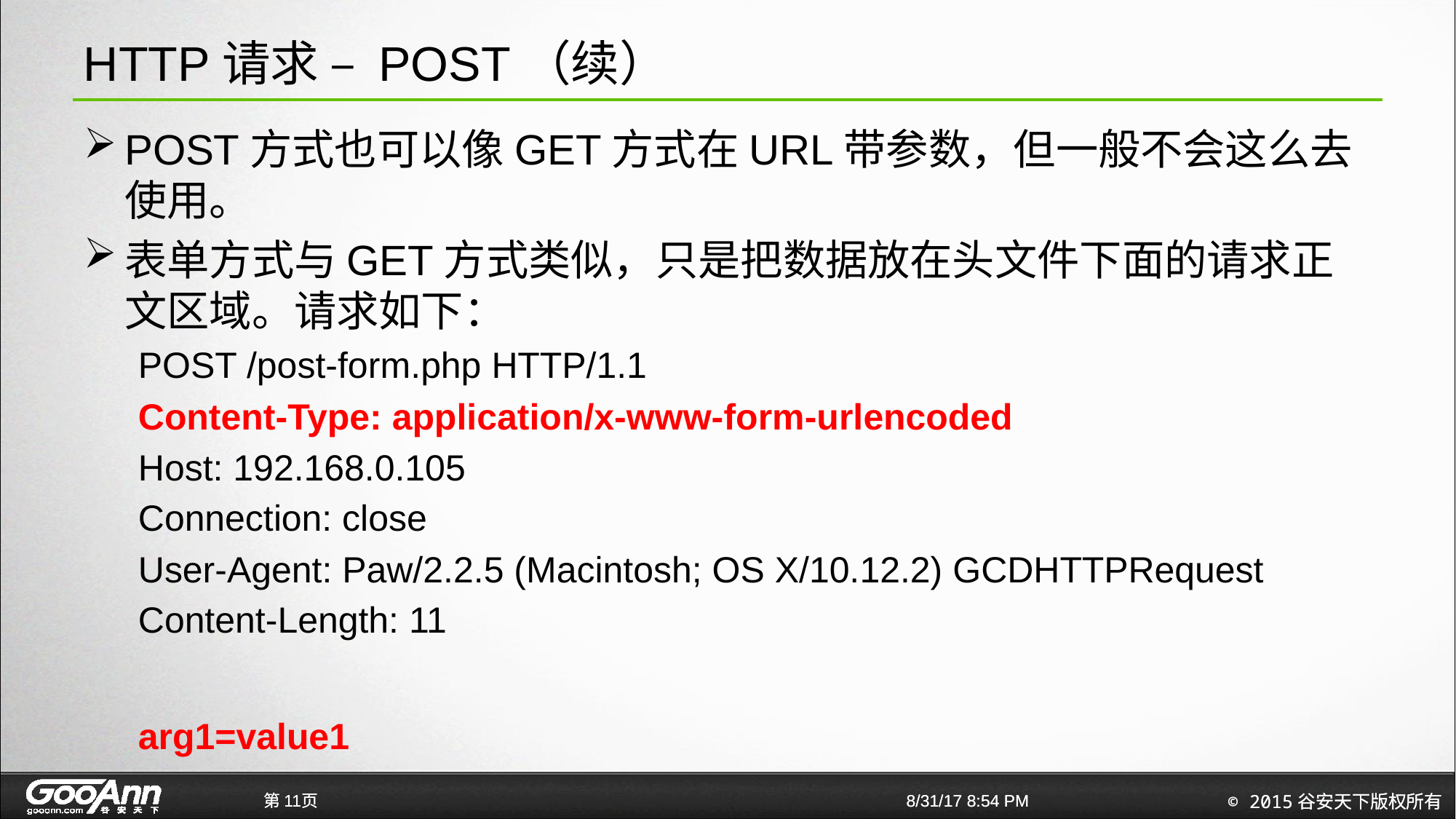

# HTTP请求 – POST（续）
POST方式也可以像GET方式在URL带参数，但一般不会这么去使用。
表单方式与GET方式类似，只是把数据放在头文件下面的请求正文区域。请求如下：
POST /post-form.php HTTP/1.1
Content-Type: application/x-www-form-urlencoded
Host: 192.168.0.105
Connection: close
User-Agent: Paw/2.2.5 (Macintosh; OS X/10.12.2) GCDHTTPRequest
Content-Length: 11

arg1=value1